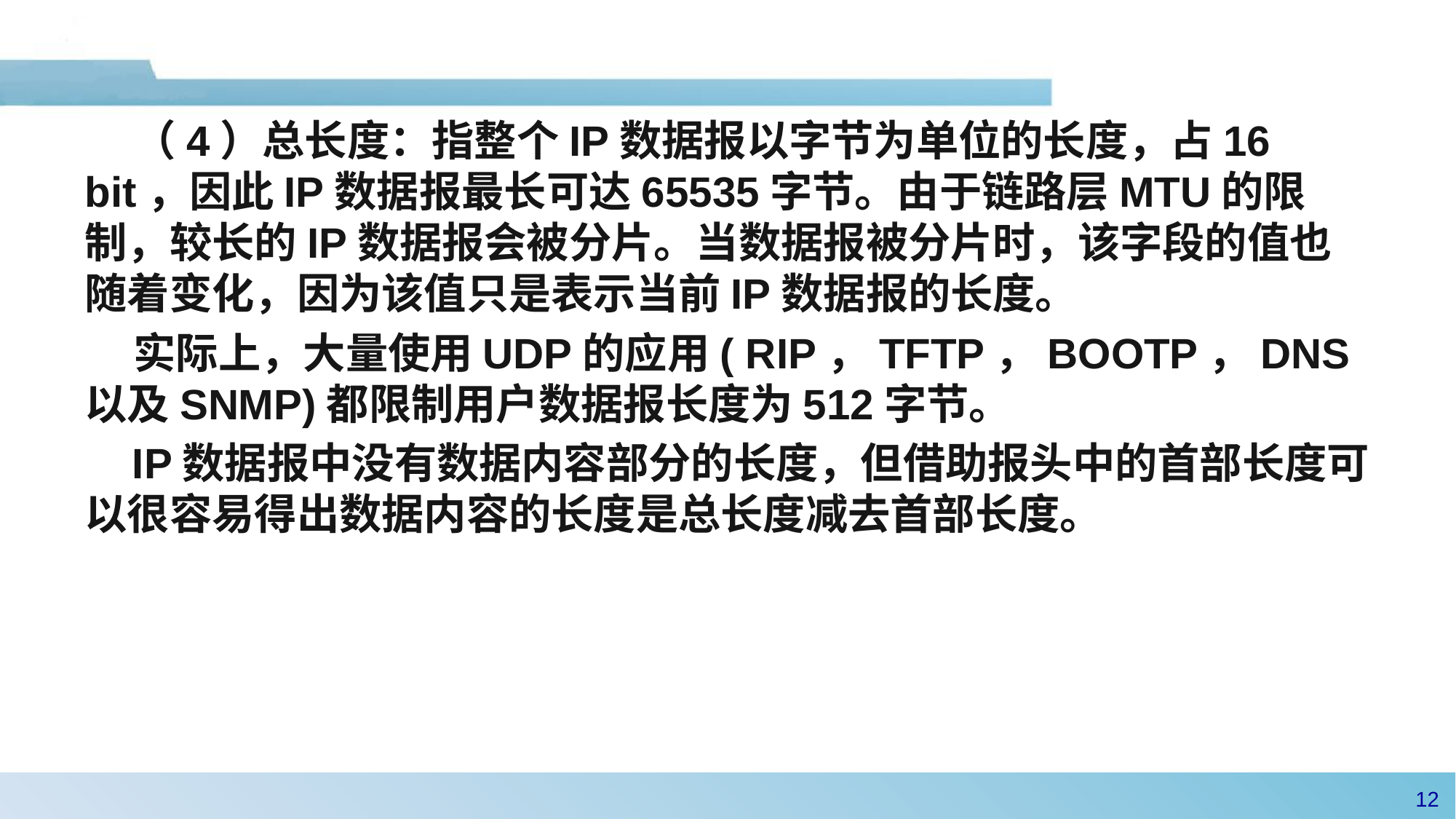

（4）总长度：指整个IP数据报以字节为单位的长度，占16 bit，因此IP数据报最长可达65535字节。由于链路层MTU的限制，较长的IP数据报会被分片。当数据报被分片时，该字段的值也随着变化，因为该值只是表示当前IP数据报的长度。
    实际上，大量使用UDP的应用( RIP，TFTP，BOOTP，DNS以及SNMP)都限制用户数据报长度为512字节。
    IP数据报中没有数据内容部分的长度，但借助报头中的首部长度可以很容易得出数据内容的长度是总长度减去首部长度。
12